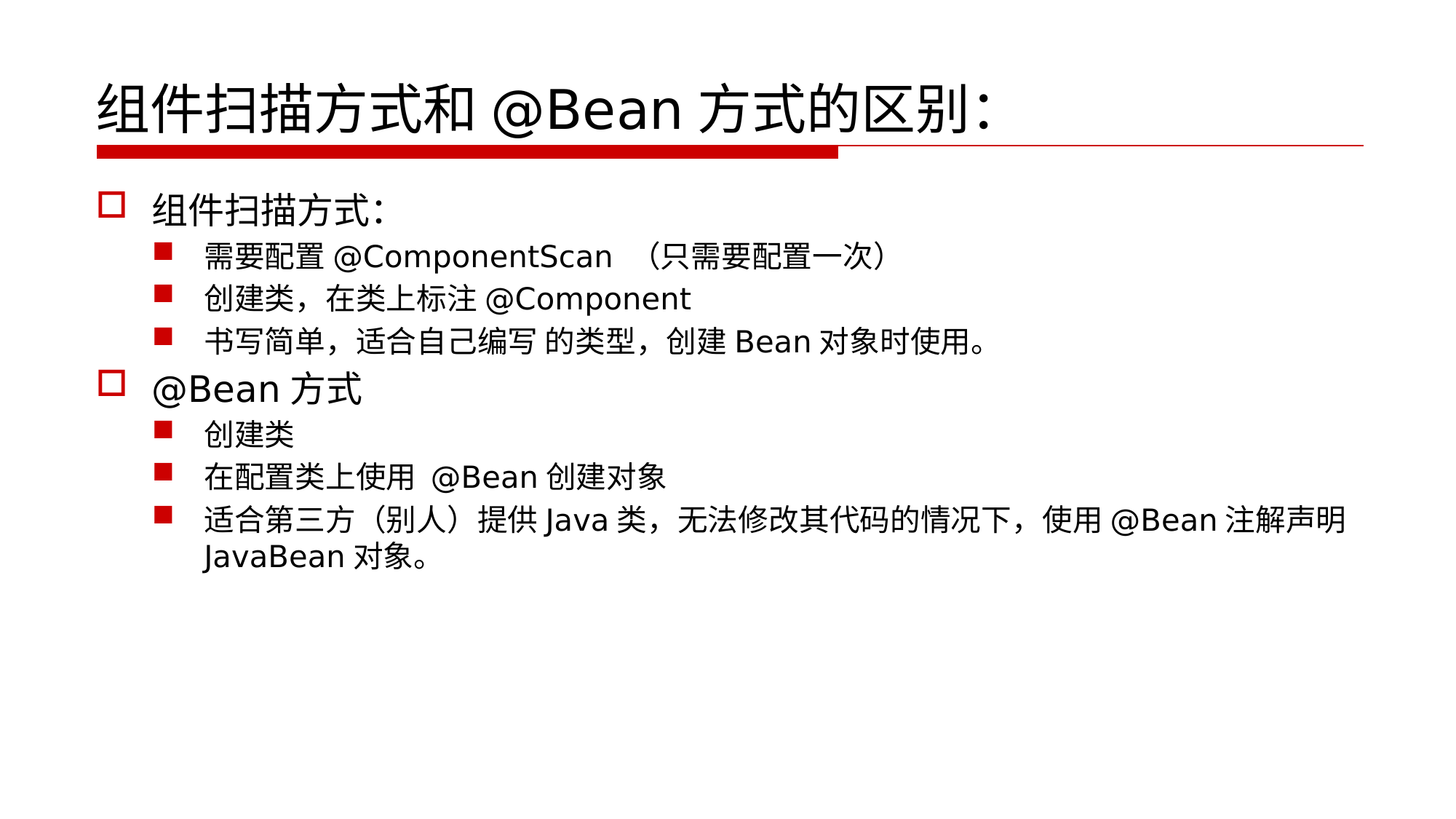

# 组件扫描方式和@Bean方式的区别：
组件扫描方式：
需要配置@ComponentScan （只需要配置一次）
创建类，在类上标注@Component
书写简单，适合自己编写 的类型，创建Bean对象时使用。
@Bean方式
创建类
在配置类上使用 @Bean创建对象
适合第三方（别人）提供Java类，无法修改其代码的情况下，使用@Bean注解声明JavaBean对象。